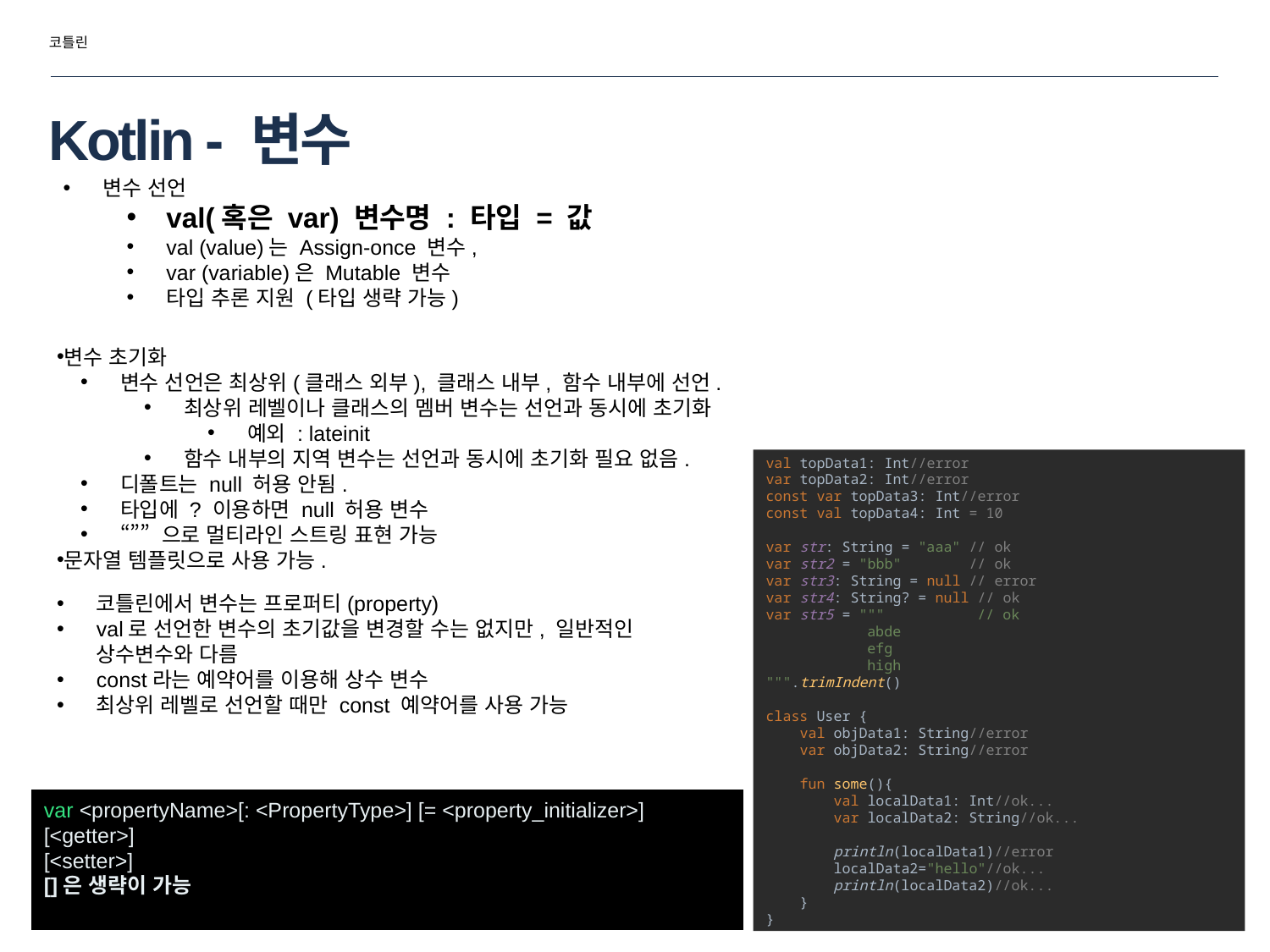

코틀린
# Kotlin - 변수
변수 선언
val(혹은 var) 변수명 : 타입 = 값
val (value)는 Assign-once 변수,
var (variable)은 Mutable 변수
타입 추론 지원 (타입 생략 가능)

변수 초기화
변수 선언은 최상위(클래스 외부), 클래스 내부, 함수 내부에 선언.
최상위 레벨이나 클래스의 멤버 변수는 선언과 동시에 초기화
예외 : lateinit
함수 내부의 지역 변수는 선언과 동시에 초기화 필요 없음.
디폴트는 null 허용 안됨.
타입에 ? 이용하면 null 허용 변수
“”” 으로 멀티라인 스트링 표현 가능
문자열 템플릿으로 사용 가능.
val topData1: Int//error
var topData2: Int//error
const var topData3: Int//error
const val topData4: Int = 10
var str: String = "aaa" // ok
var str2 = "bbb"        // ok
var str3: String = null // error
var str4: String? = null // ok
var str5 = """           // ok
            abde
            efg
            high
""".trimIndent()
class User {
    val objData1: String//error
    var objData2: String//error
    fun some(){
        val localData1: Int//ok...
        var localData2: String//ok...
        println(localData1)//error
        localData2="hello"//ok...
        println(localData2)//ok...
    }
}
코틀린에서 변수는 프로퍼티(property)
val로 선언한 변수의 초기값을 변경할 수는 없지만, 일반적인 상수변수와 다름
const라는 예약어를 이용해 상수 변수
최상위 레벨로 선언할 때만 const 예약어를 사용 가능
var <propertyName>[: <PropertyType>] [= <property_initializer>]
[<getter>]
[<setter>]
[]은 생략이 가능